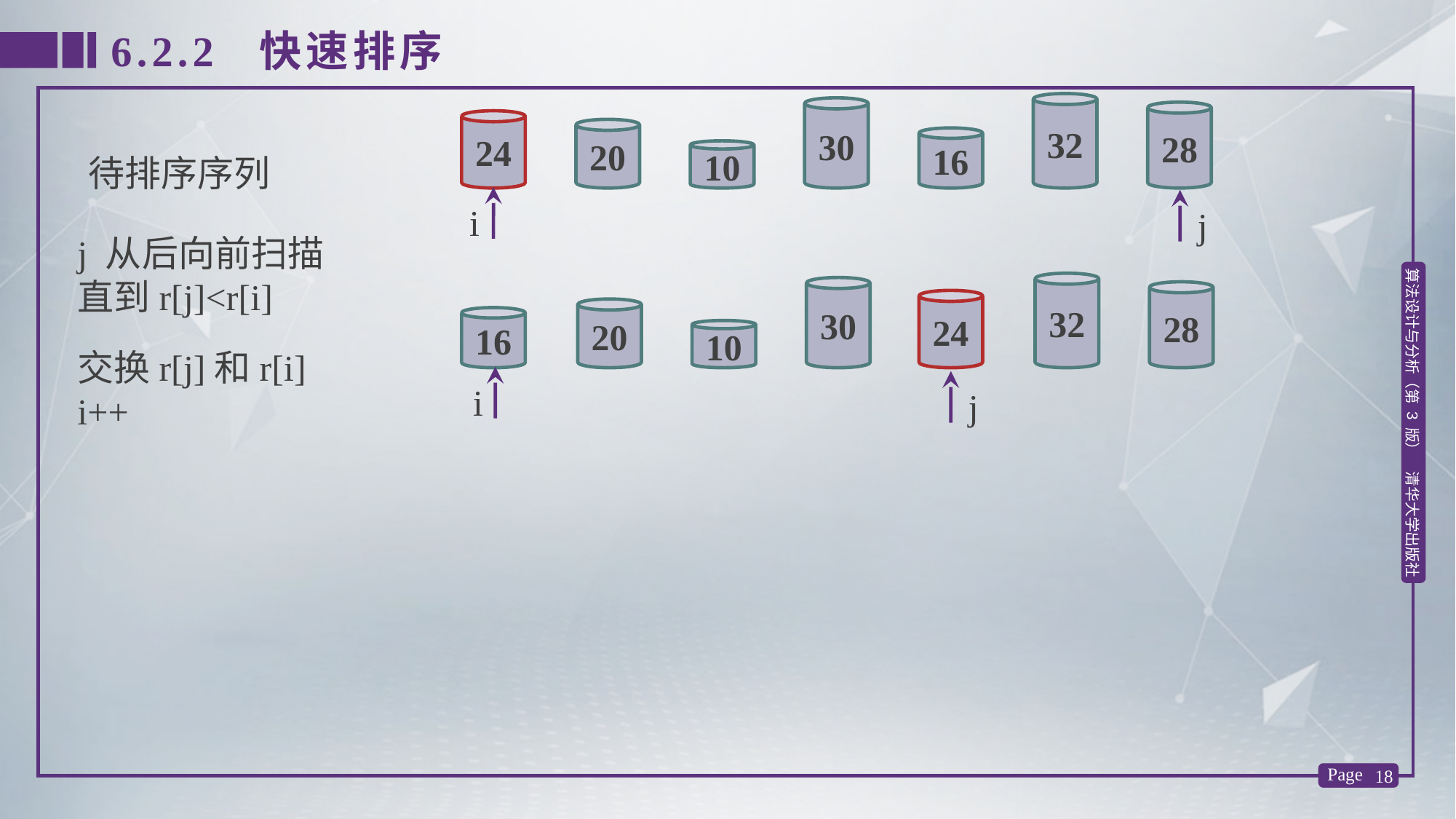

6.2.2  快速排序
32
30
28
24
20
16
10
待排序序列

i

j
j 从后向前扫描
直到r[j]<r[i]
32
30
28
24
20
16
10
交换r[j]和r[i]
i++

i

j